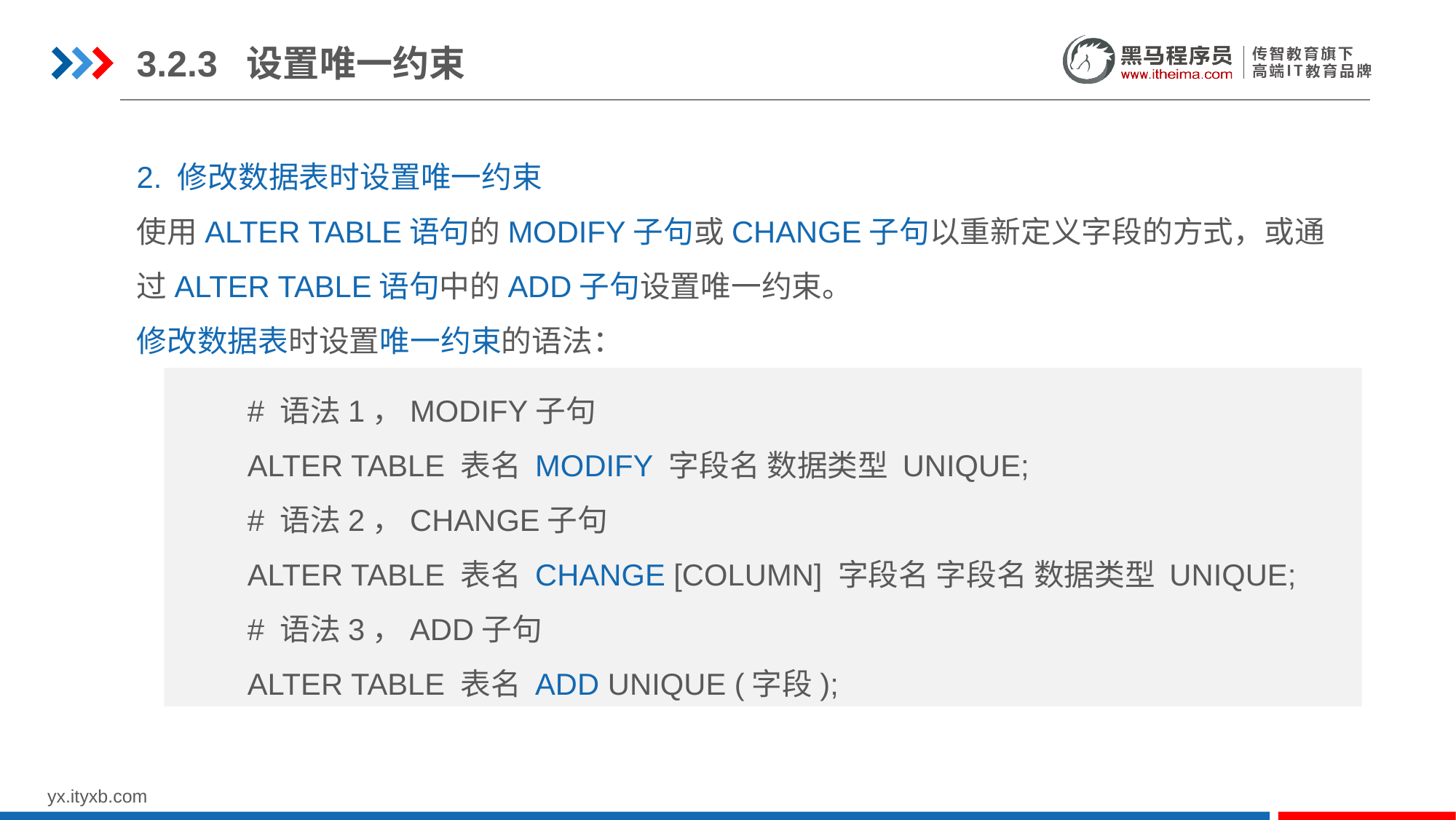

3.2.3  设置唯一约束
2. 修改数据表时设置唯一约束
使用ALTER TABLE语句的MODIFY子句或CHANGE子句以重新定义字段的方式，或通过ALTER TABLE语句中的ADD子句设置唯一约束。
修改数据表时设置唯一约束的语法：
# 语法1，MODIFY子句
ALTER TABLE 表名 MODIFY 字段名 数据类型 UNIQUE;
# 语法2，CHANGE子句
ALTER TABLE 表名 CHANGE [COLUMN] 字段名 字段名 数据类型 UNIQUE;
# 语法3，ADD子句
ALTER TABLE 表名 ADD UNIQUE (字段);